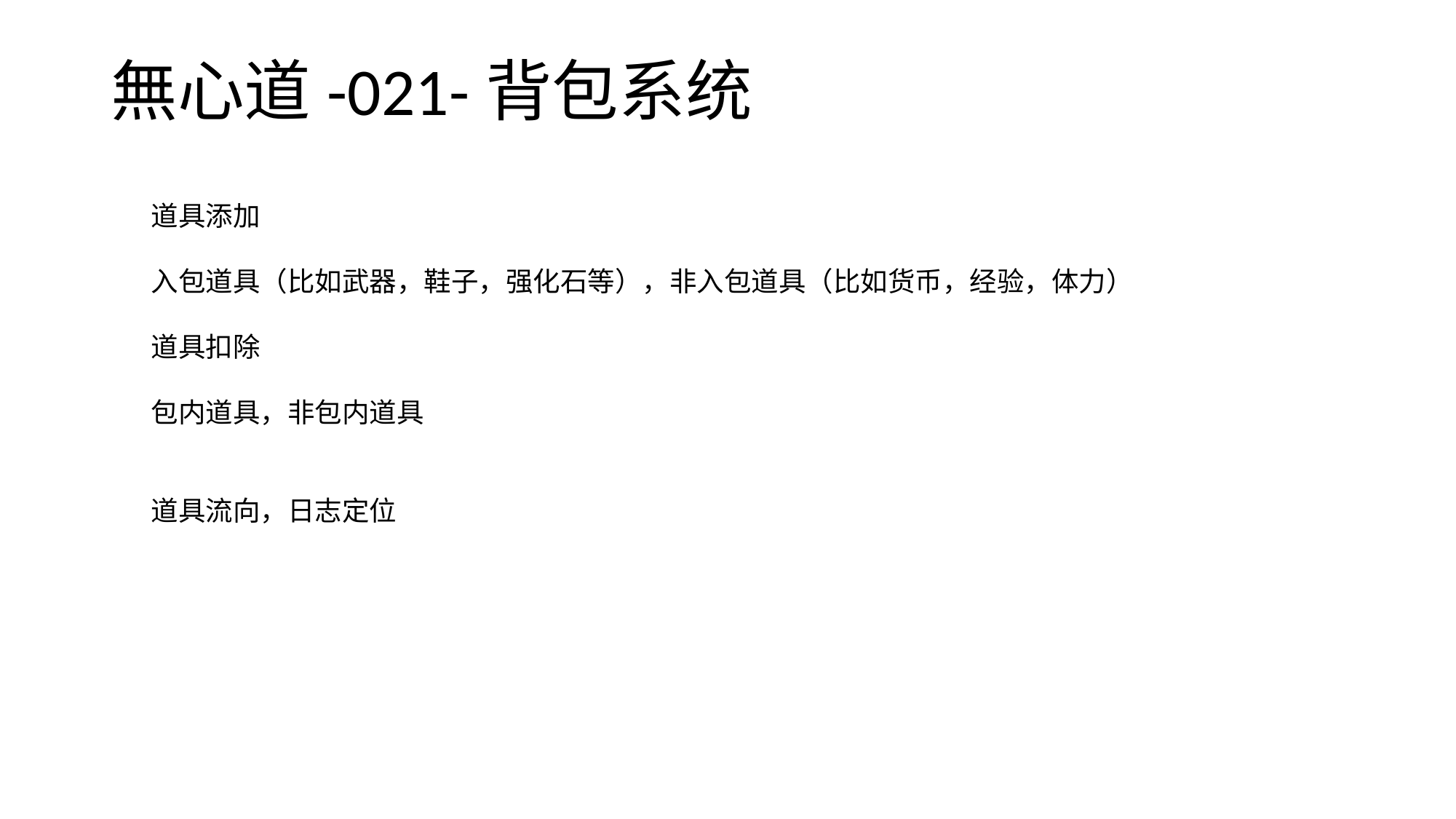

# 無心道-021-背包系统
道具添加

入包道具（比如武器，鞋子，强化石等），非入包道具（比如货币，经验，体力）

道具扣除

包内道具，非包内道具

道具流向，日志定位